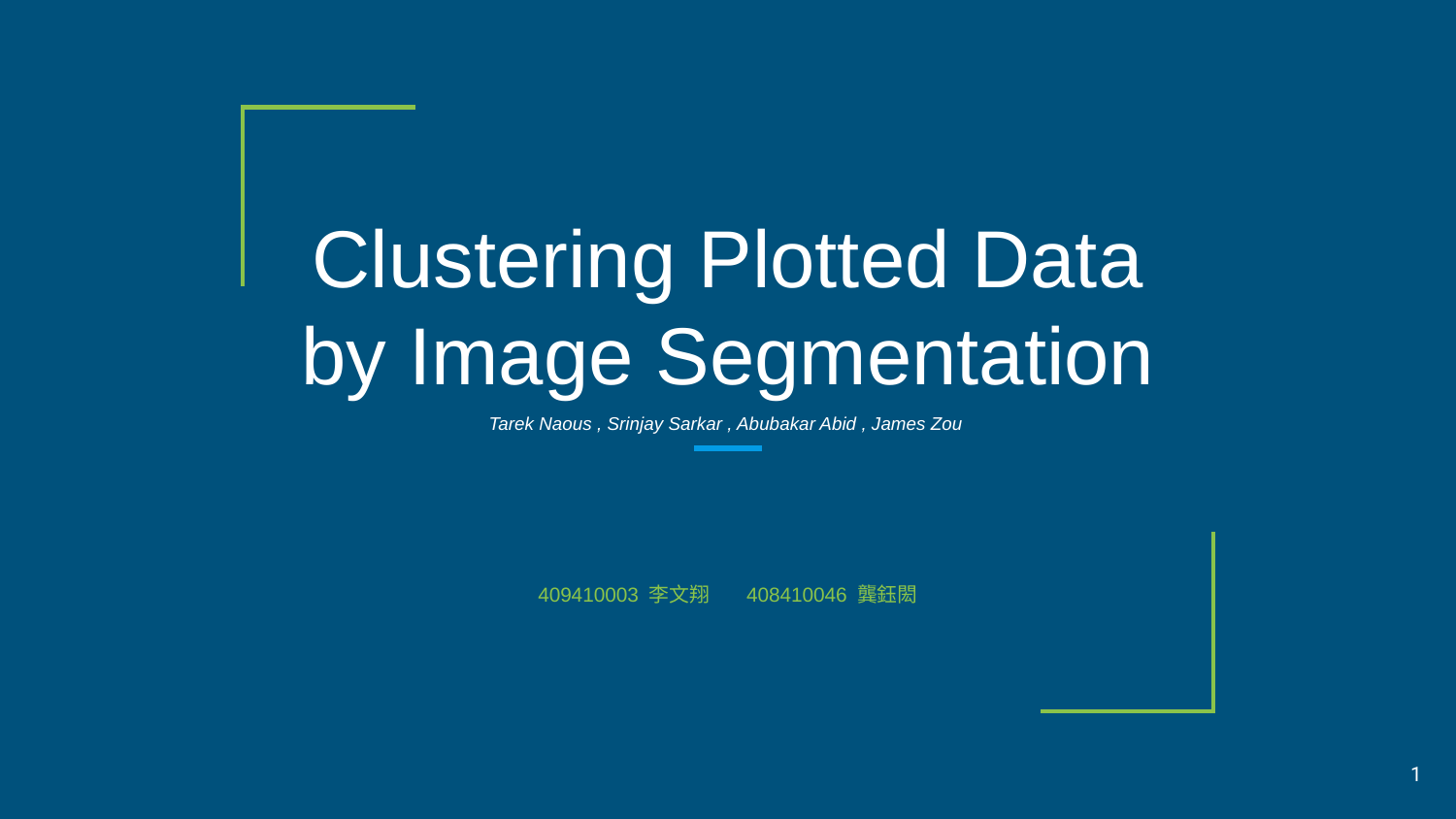

# Clustering Plotted Data by Image Segmentation
Tarek Naous , Srinjay Sarkar , Abubakar Abid , James Zou
409410003 李文翔       408410046 龔鈺閎
1